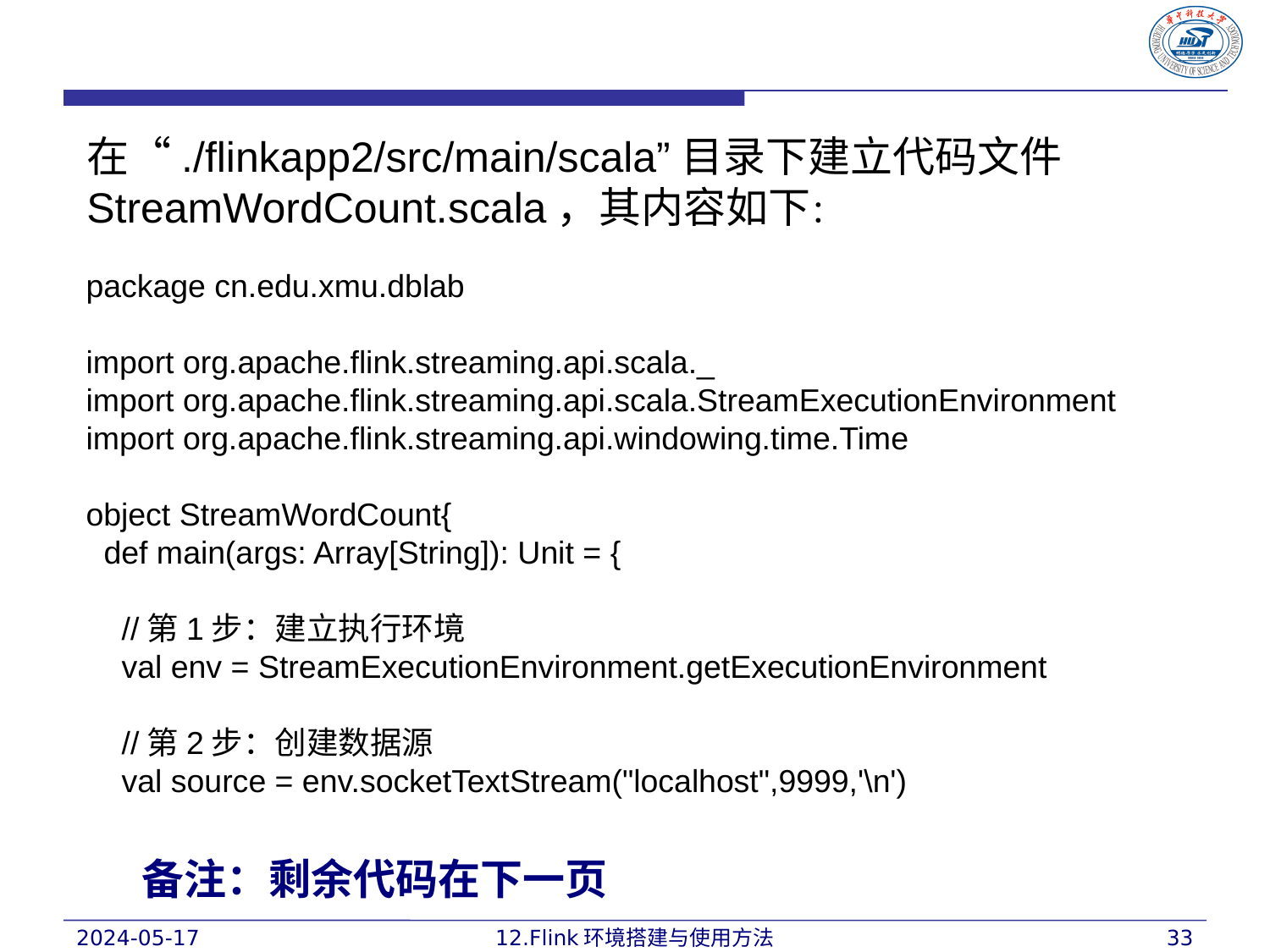

在“./flinkapp2/src/main/scala”目录下建立代码文件StreamWordCount.scala，其内容如下：
package cn.edu.xmu.dblab

import org.apache.flink.streaming.api.scala._
import org.apache.flink.streaming.api.scala.StreamExecutionEnvironment
import org.apache.flink.streaming.api.windowing.time.Time

object StreamWordCount{
  def main(args: Array[String]): Unit = {

    //第1步：建立执行环境
    val env = StreamExecutionEnvironment.getExecutionEnvironment

    //第2步：创建数据源
    val source = env.socketTextStream("localhost",9999,'\n')

备注：剩余代码在下一页
2024-05-17
12.Flink环境搭建与使用方法
33